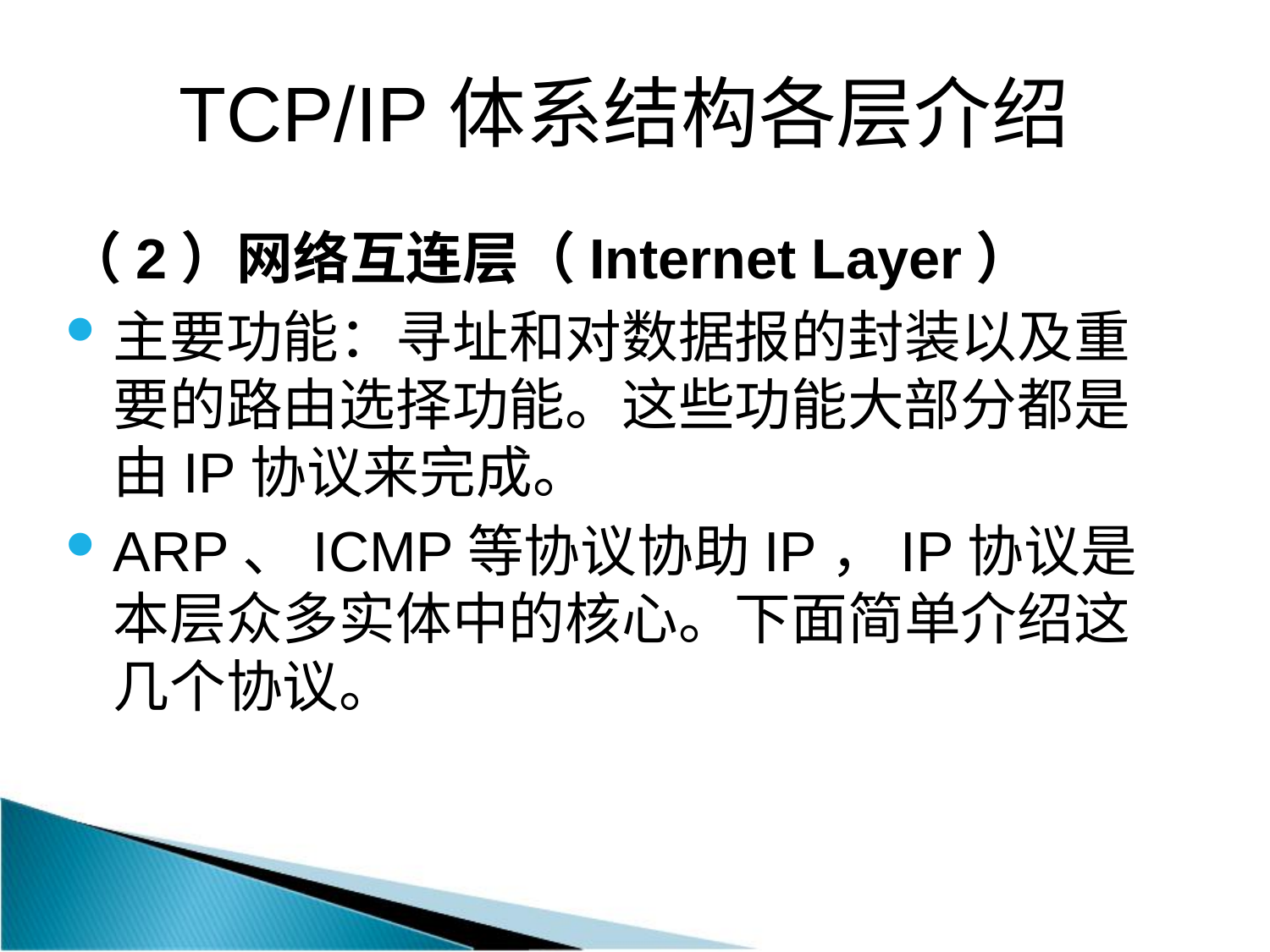

# TCP/IP体系结构各层介绍
（2）网络互连层（Internet Layer）
主要功能：寻址和对数据报的封装以及重要的路由选择功能。这些功能大部分都是由IP协议来完成。
ARP、ICMP等协议协助IP，IP协议是本层众多实体中的核心。下面简单介绍这几个协议。